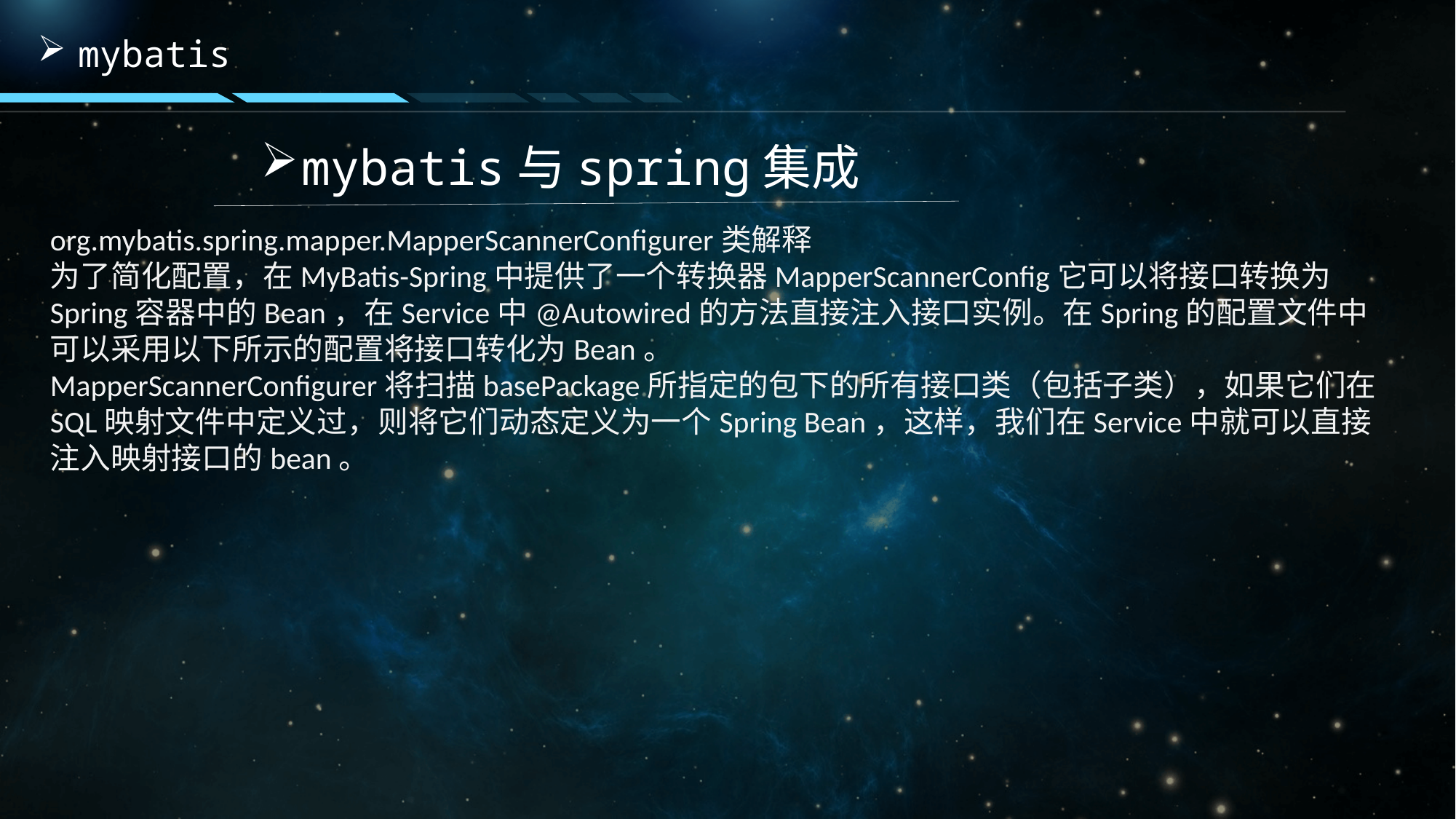

mybatis

mybatis与spring集成
org.mybatis.spring.mapper.MapperScannerConfigurer类解释
为了简化配置，在MyBatis-Spring中提供了一个转换器MapperScannerConfig它可以将接口转换为Spring容器中的Bean，在Service中@Autowired的方法直接注入接口实例。在Spring的配置文件中可以采用以下所示的配置将接口转化为Bean。
MapperScannerConfigurer将扫描basePackage所指定的包下的所有接口类（包括子类），如果它们在SQL映射文件中定义过，则将它们动态定义为一个Spring Bean，这样，我们在Service中就可以直接注入映射接口的bean。